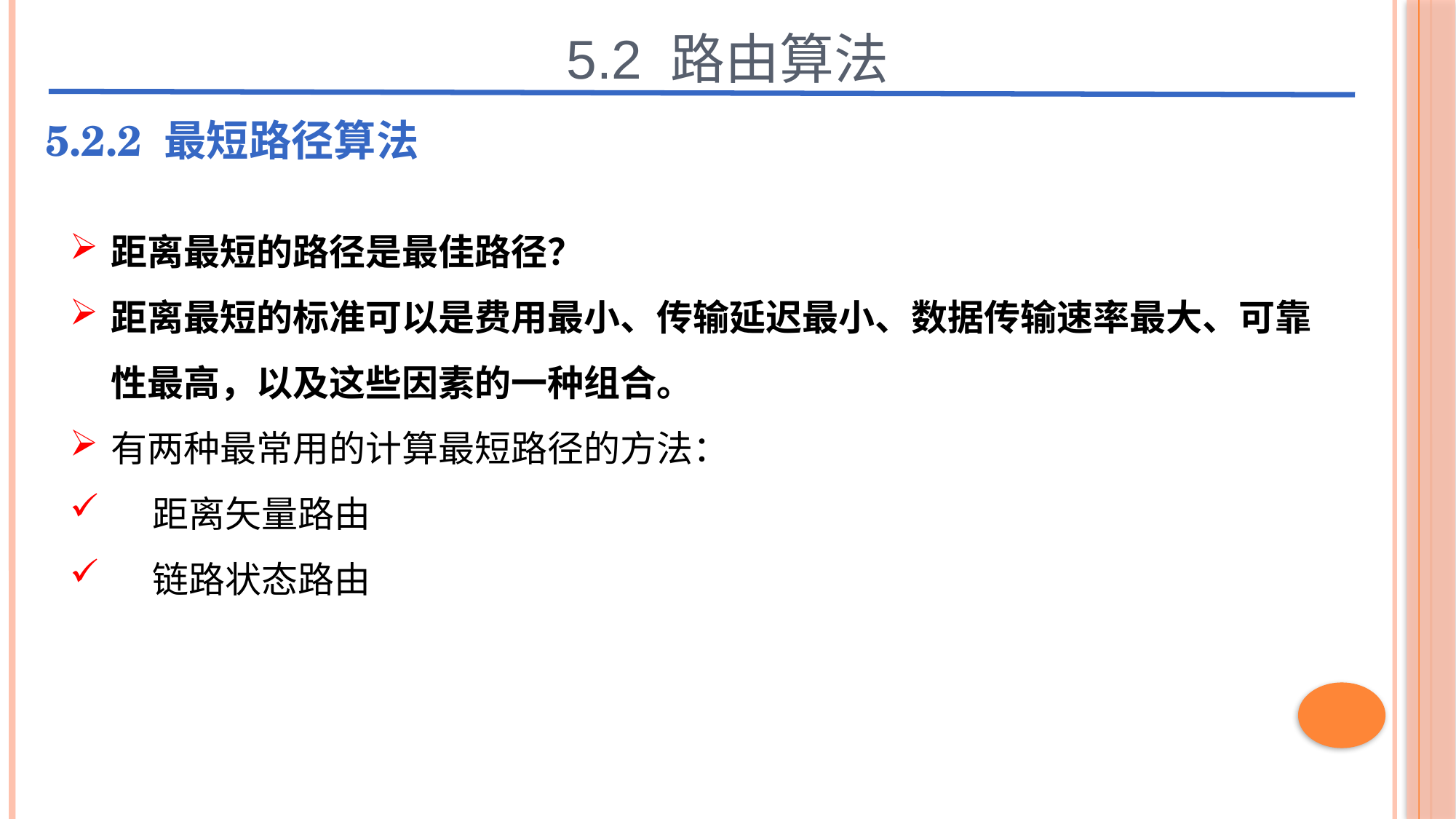

5.2 路由算法
5.2.2 最短路径算法
距离最短的路径是最佳路径？
距离最短的标准可以是费用最小、传输延迟最小、数据传输速率最大、可靠性最高，以及这些因素的一种组合。
有两种最常用的计算最短路径的方法：
    距离矢量路由
    链路状态路由